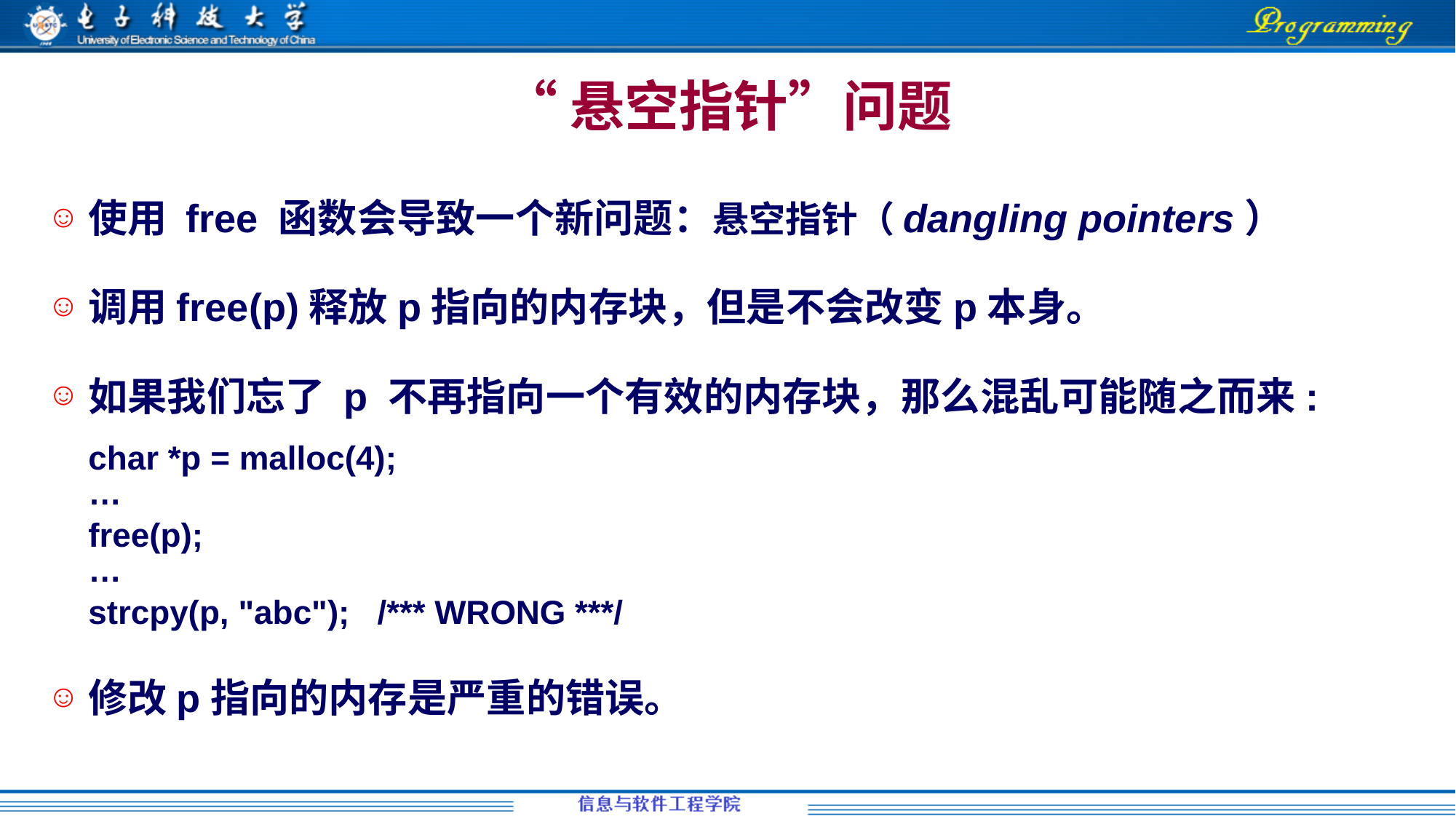

# “悬空指针”问题
使用 free 函数会导致一个新问题：悬空指针（dangling pointers）
调用free(p)释放p指向的内存块，但是不会改变p本身。
如果我们忘了 p 不再指向一个有效的内存块，那么混乱可能随之而来:
	char *p = malloc(4);
	…
	free(p);
	…
	strcpy(p, "abc");   /*** WRONG ***/
修改p指向的内存是严重的错误。